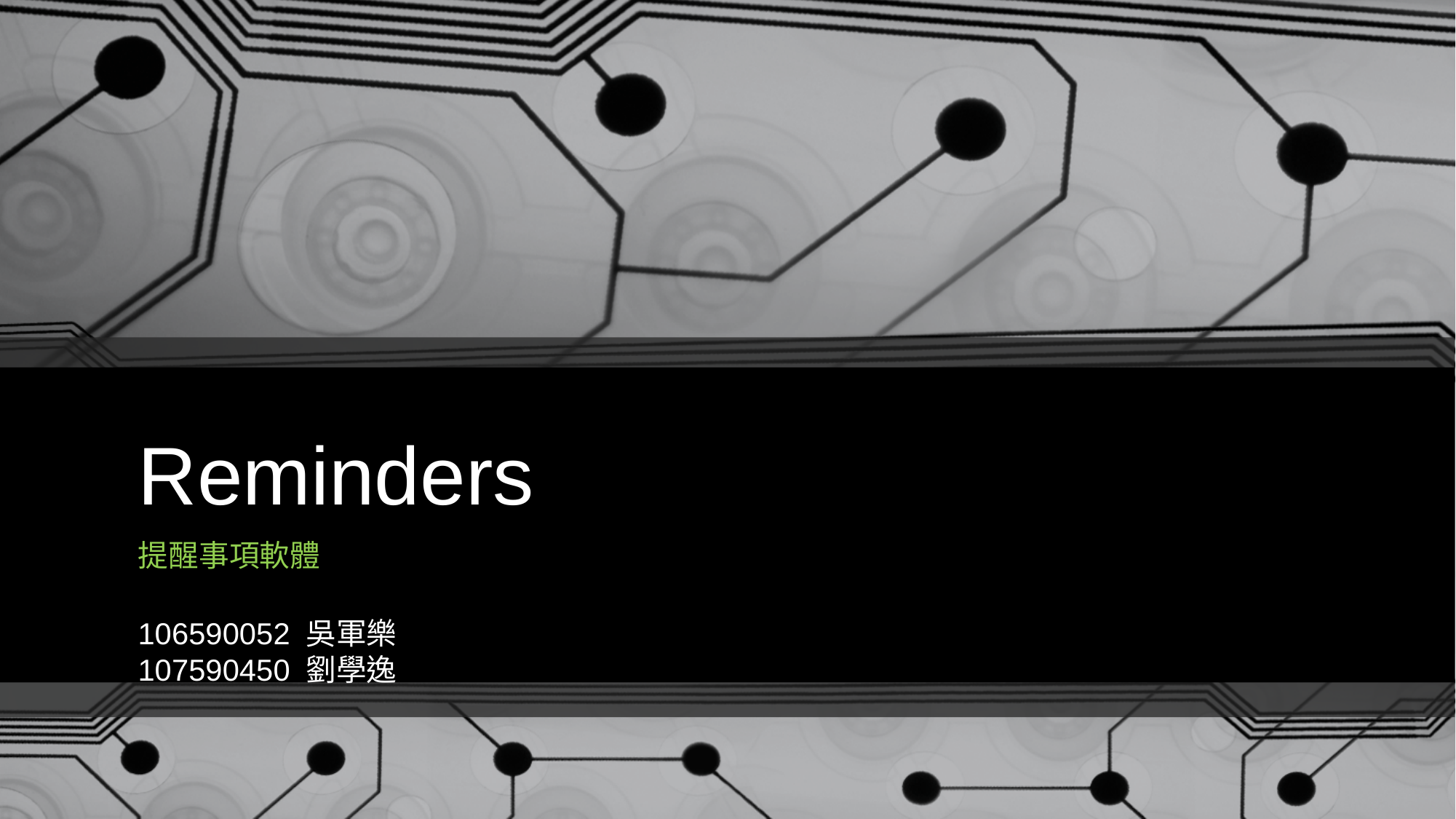

# Reminders
提醒事項軟體
106590052 吳軍樂
107590450 劉學逸